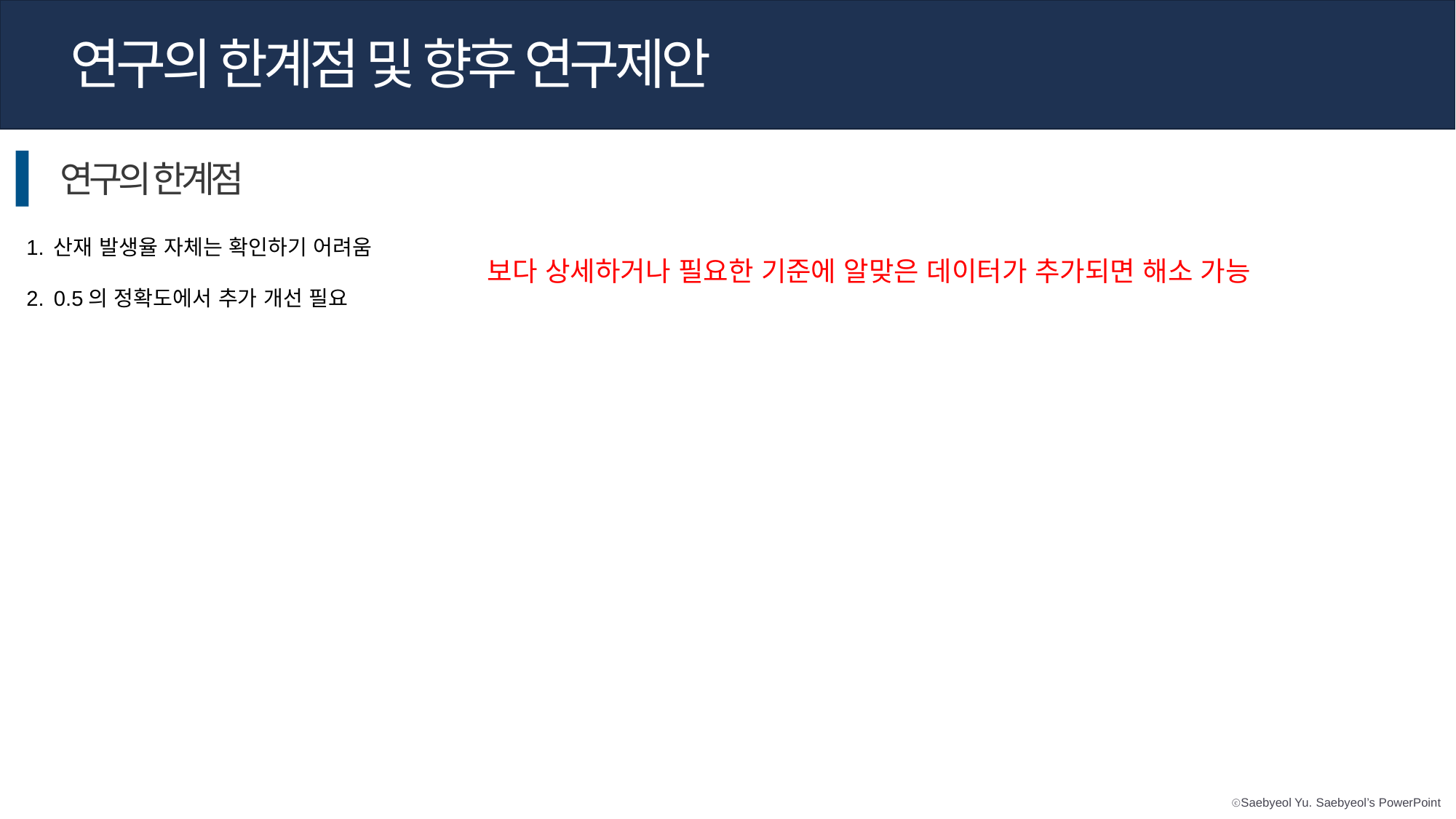

연구의 한계점 및 향후 연구제안

연구의 한계점
산재 발생율 자체는 확인하기 어려움

0.5의 정확도에서 추가 개선 필요
보다 상세하거나 필요한 기준에 알맞은 데이터가 추가되면 해소 가능